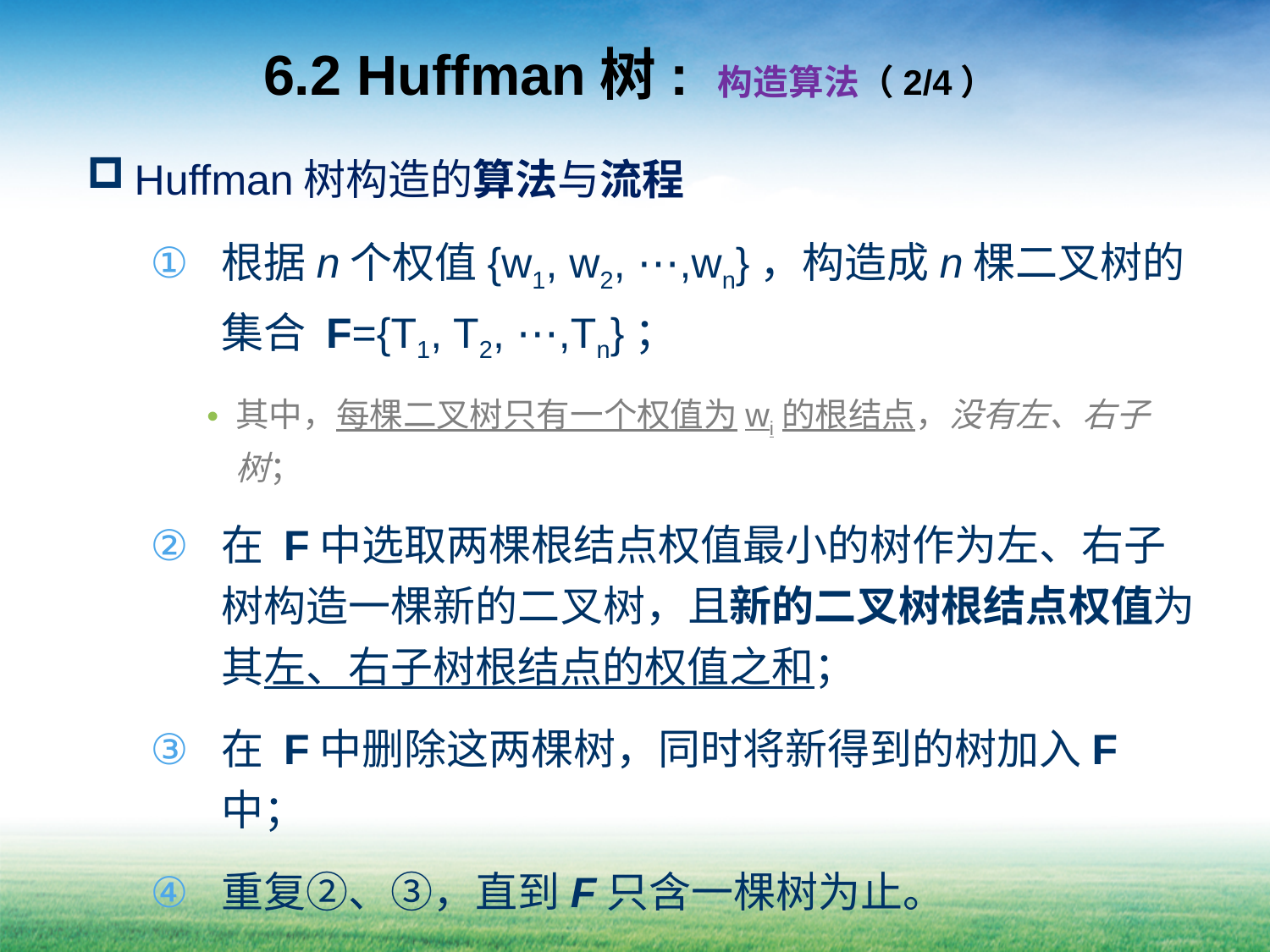

# 6.2 Huffman树: 构造算法（2/4）
Huffman树构造的算法与流程
根据n个权值{w1, w2, ⋯,wn}，构造成n棵二叉树的集合 F={T1, T2, ⋯,Tn}；
其中，每棵二叉树只有一个权值为wi的根结点，没有左、右子树；
在 F中选取两棵根结点权值最小的树作为左、右子树构造一棵新的二叉树，且新的二叉树根结点权值为其左、右子树根结点的权值之和；
在 F中删除这两棵树，同时将新得到的树加入F中；
重复②、③，直到F只含一棵树为止。